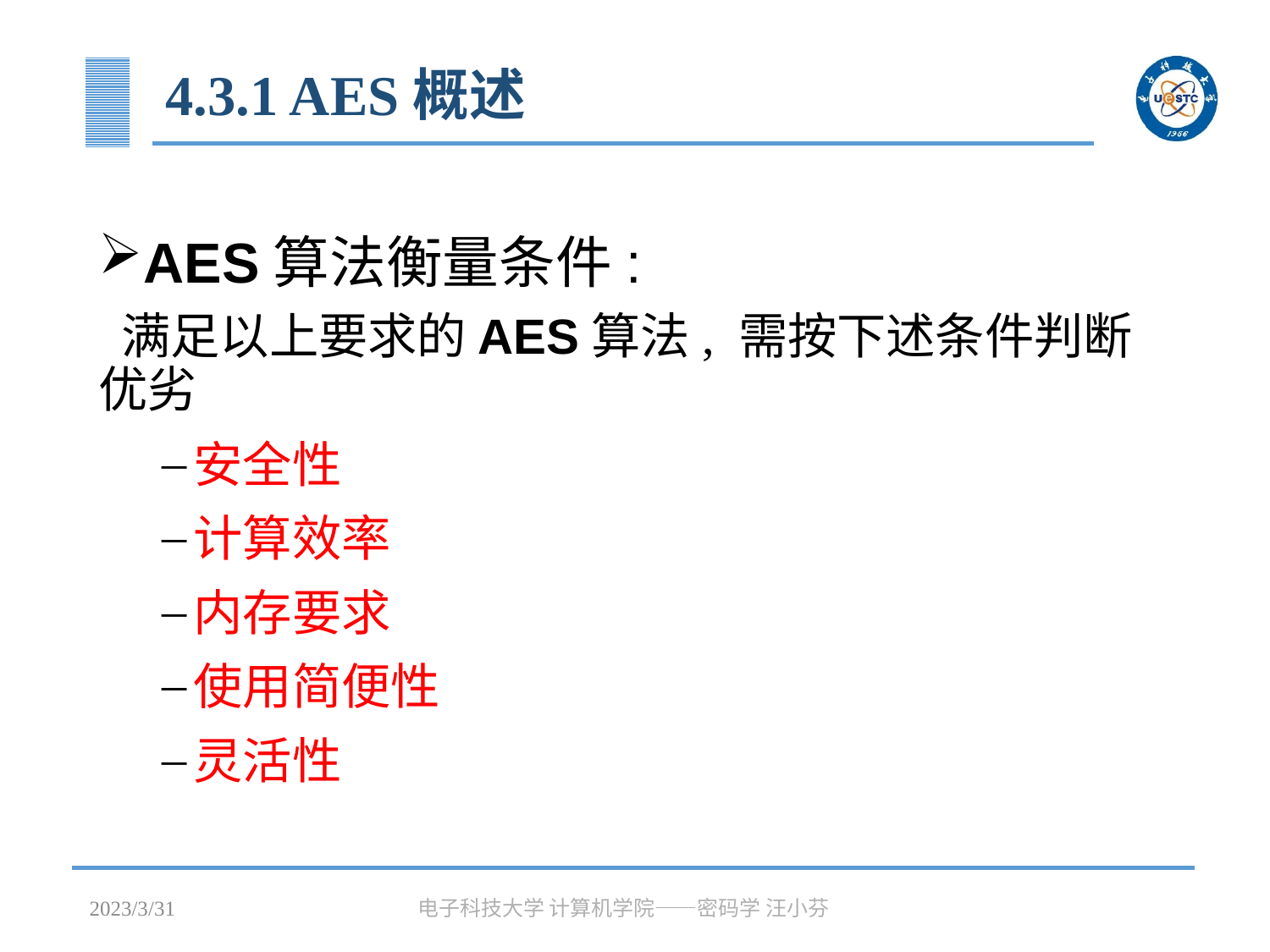

# 4.3.1 AES概述
AES算法衡量条件:
 满足以上要求的AES算法, 需按下述条件判断优劣
安全性
计算效率
内存要求
使用简便性
灵活性
2023/3/31
电子科技大学 计算机学院——密码学 汪小芬